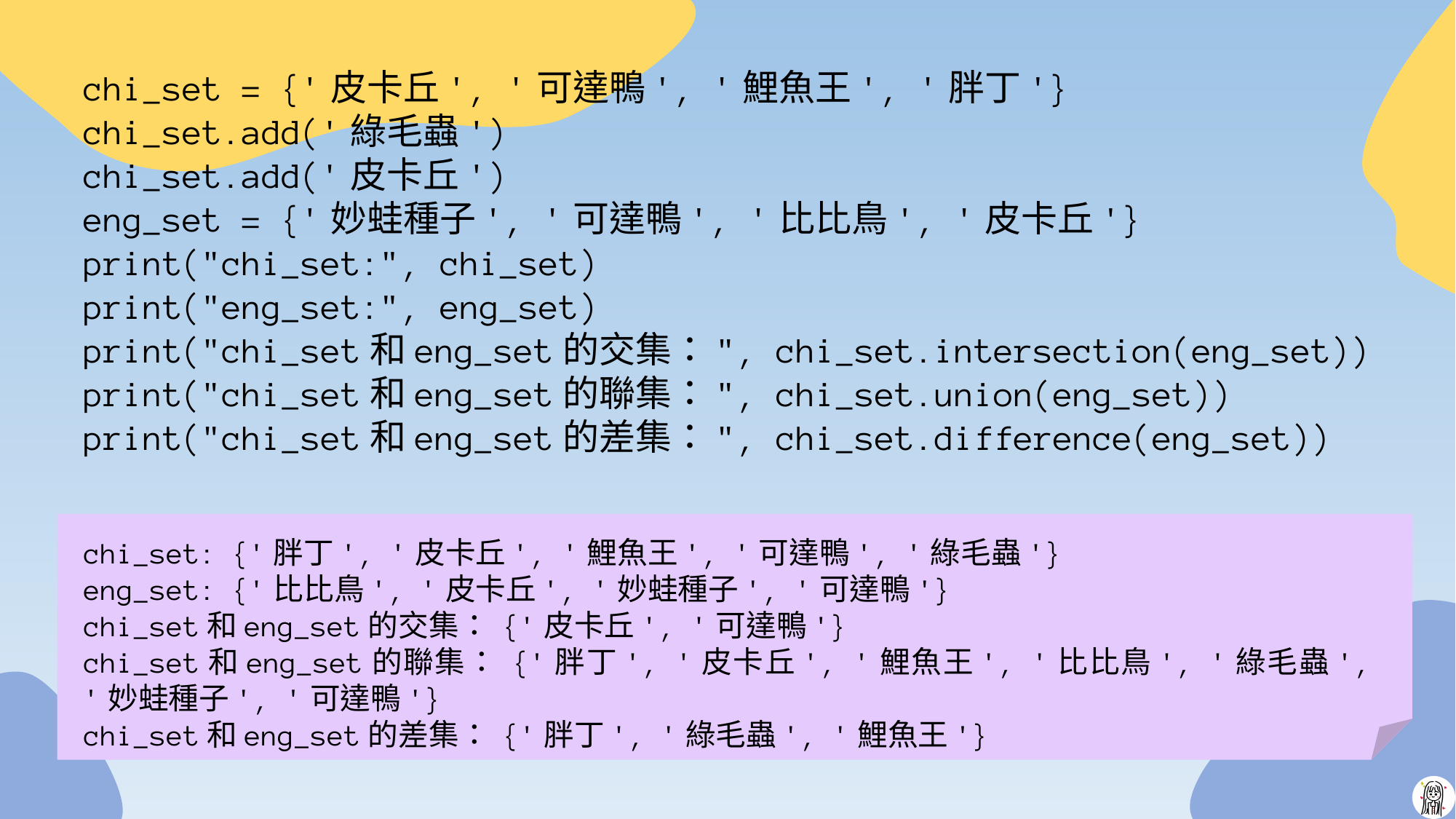

chi_set = {'皮卡丘', '可達鴨', '鯉魚王', '胖丁'}
chi_set.add('綠毛蟲')
chi_set.add('皮卡丘')
eng_set = {'妙蛙種子', '可達鴨', '比比鳥', '皮卡丘'}
print("chi_set:", chi_set)
print("eng_set:", eng_set)
print("chi_set和eng_set的交集：", chi_set.intersection(eng_set))
print("chi_set和eng_set的聯集：", chi_set.union(eng_set))
print("chi_set和eng_set的差集：", chi_set.difference(eng_set))

chi_set: {'胖丁', '皮卡丘', '鯉魚王', '可達鴨', '綠毛蟲'}
eng_set: {'比比鳥', '皮卡丘', '妙蛙種子', '可達鴨'}
chi_set和eng_set的交集： {'皮卡丘', '可達鴨'}
chi_set和eng_set的聯集： {'胖丁', '皮卡丘', '鯉魚王', '比比鳥', '綠毛蟲', '妙蛙種子', '可達鴨'}
chi_set和eng_set的差集： {'胖丁', '綠毛蟲', '鯉魚王'}
32